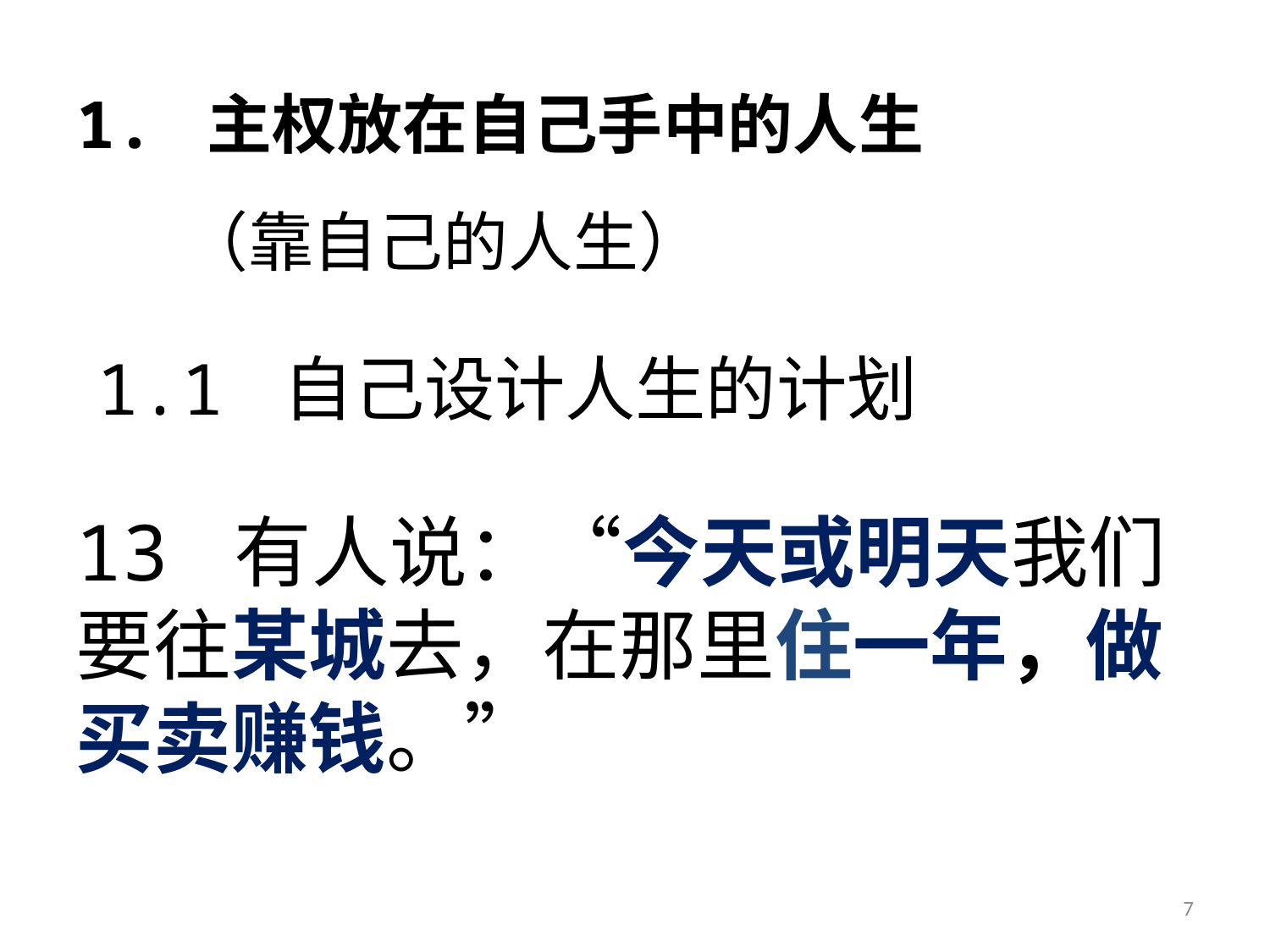

# 1. 主权放在自己手中的人生 （靠自己的人生）
1.1 自己设计人生的计划
13 有人说：“今天或明天我们要往某城去，在那里住一年，做买卖赚钱。”
7